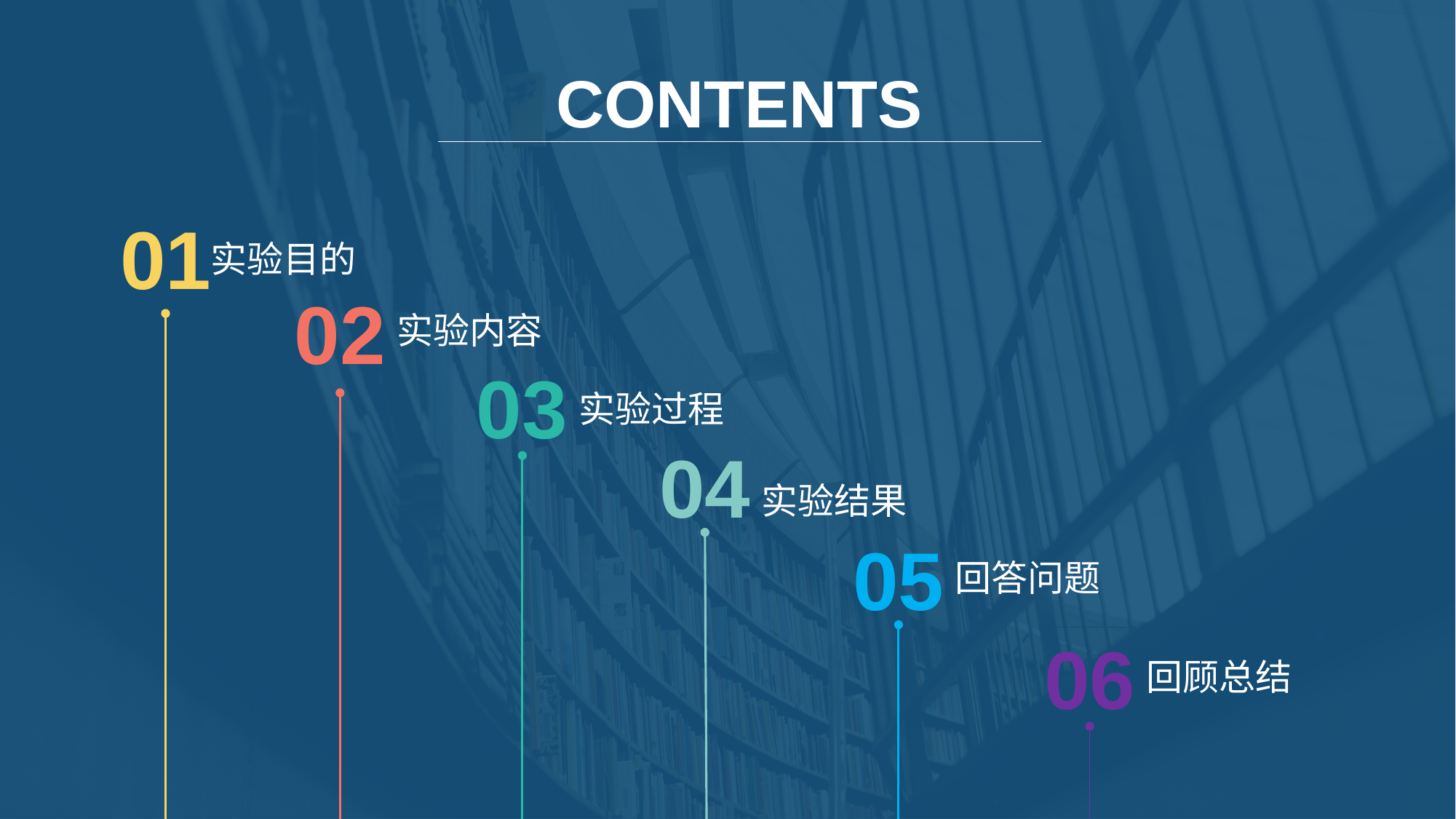

CONTENTS
01
实验目的
02
实验内容
03
实验过程
04
实验结果
05
回答问题
06
回顾总结